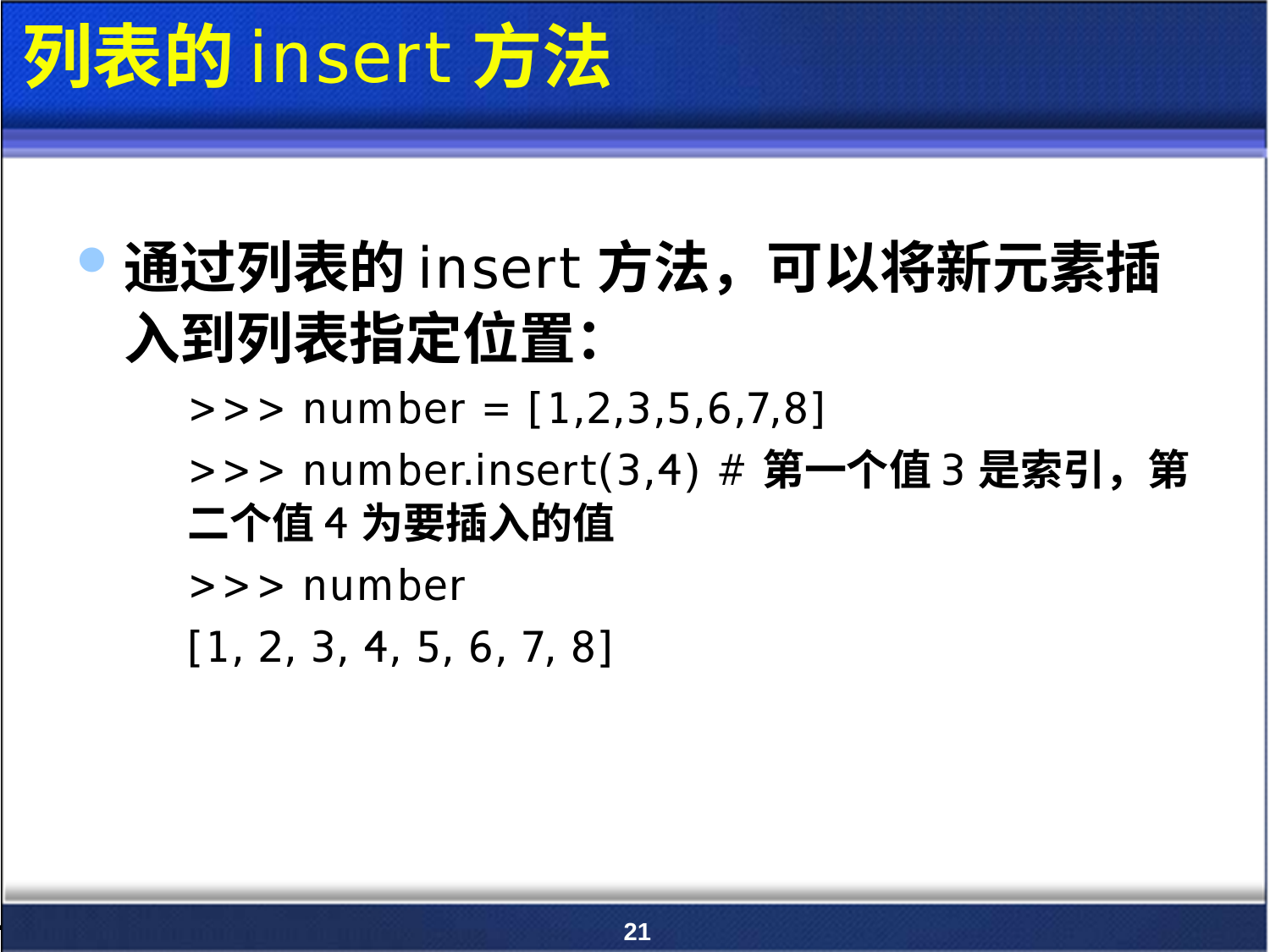

# 列表的insert方法
通过列表的insert方法，可以将新元素插入到列表指定位置：
>>> number = [1,2,3,5,6,7,8]
>>> number.insert(3,4) #第一个值3是索引，第二个值4为要插入的值
>>> number
[1, 2, 3, 4, 5, 6, 7, 8]

21